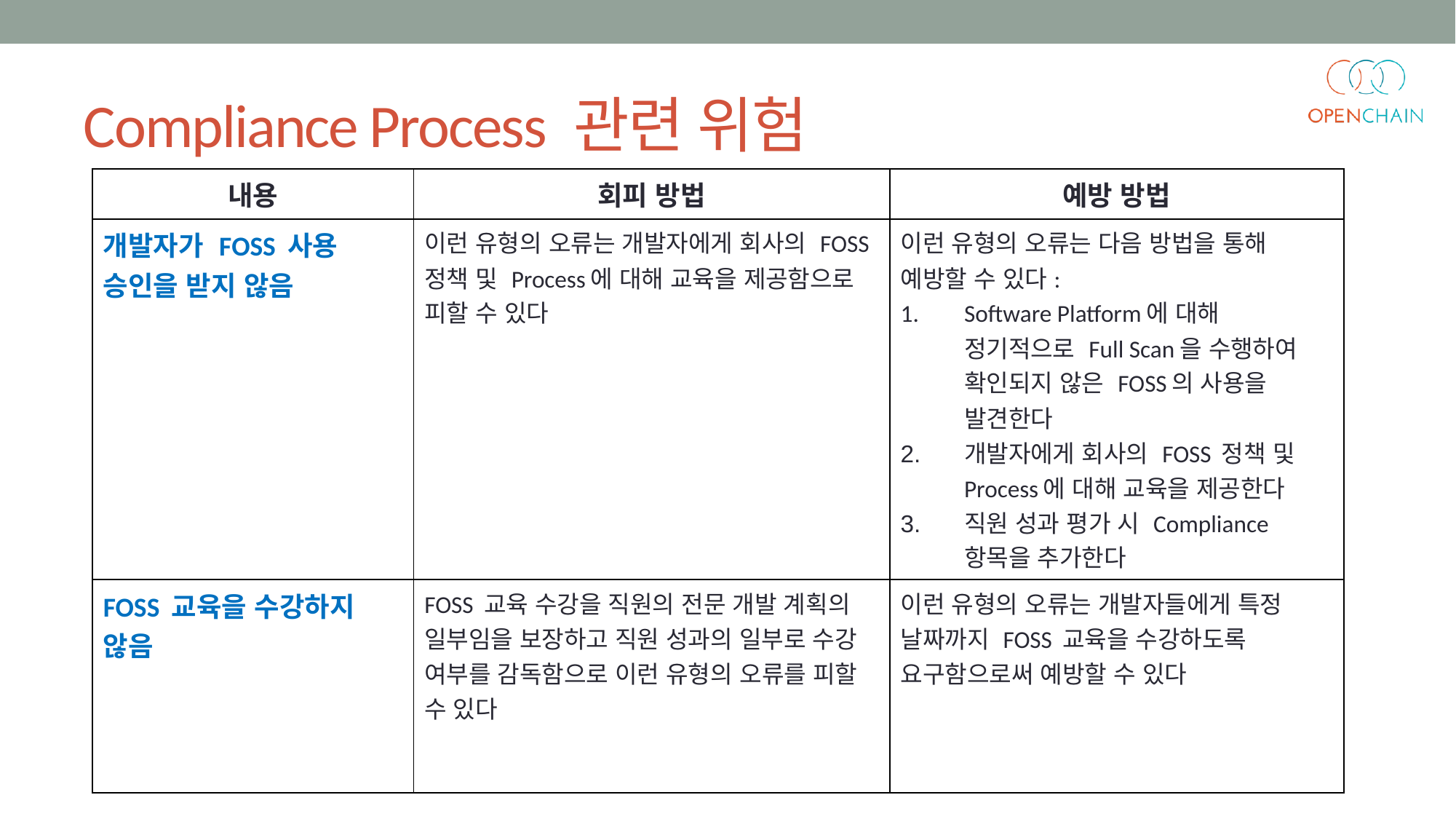

# Compliance Process 관련 위험
| 내용 | 회피 방법 | 예방 방법 |
| --- | --- | --- |
| 개발자가 FOSS 사용 승인을 받지 않음 | 이런 유형의 오류는 개발자에게 회사의 FOSS 정책 및 Process에 대해 교육을 제공함으로 피할 수 있다 | 이런 유형의 오류는 다음 방법을 통해 예방할 수 있다: Software Platform에 대해 정기적으로 Full Scan을 수행하여 확인되지 않은 FOSS의 사용을 발견한다 개발자에게 회사의 FOSS 정책 및 Process에 대해 교육을 제공한다 직원 성과 평가 시 Compliance 항목을 추가한다 |
| FOSS 교육을 수강하지 않음 | FOSS 교육 수강을 직원의 전문 개발 계획의 일부임을 보장하고 직원 성과의 일부로 수강 여부를 감독함으로 이런 유형의 오류를 피할 수 있다 | 이런 유형의 오류는 개발자들에게 특정 날짜까지 FOSS 교육을 수강하도록 요구함으로써 예방할 수 있다 |